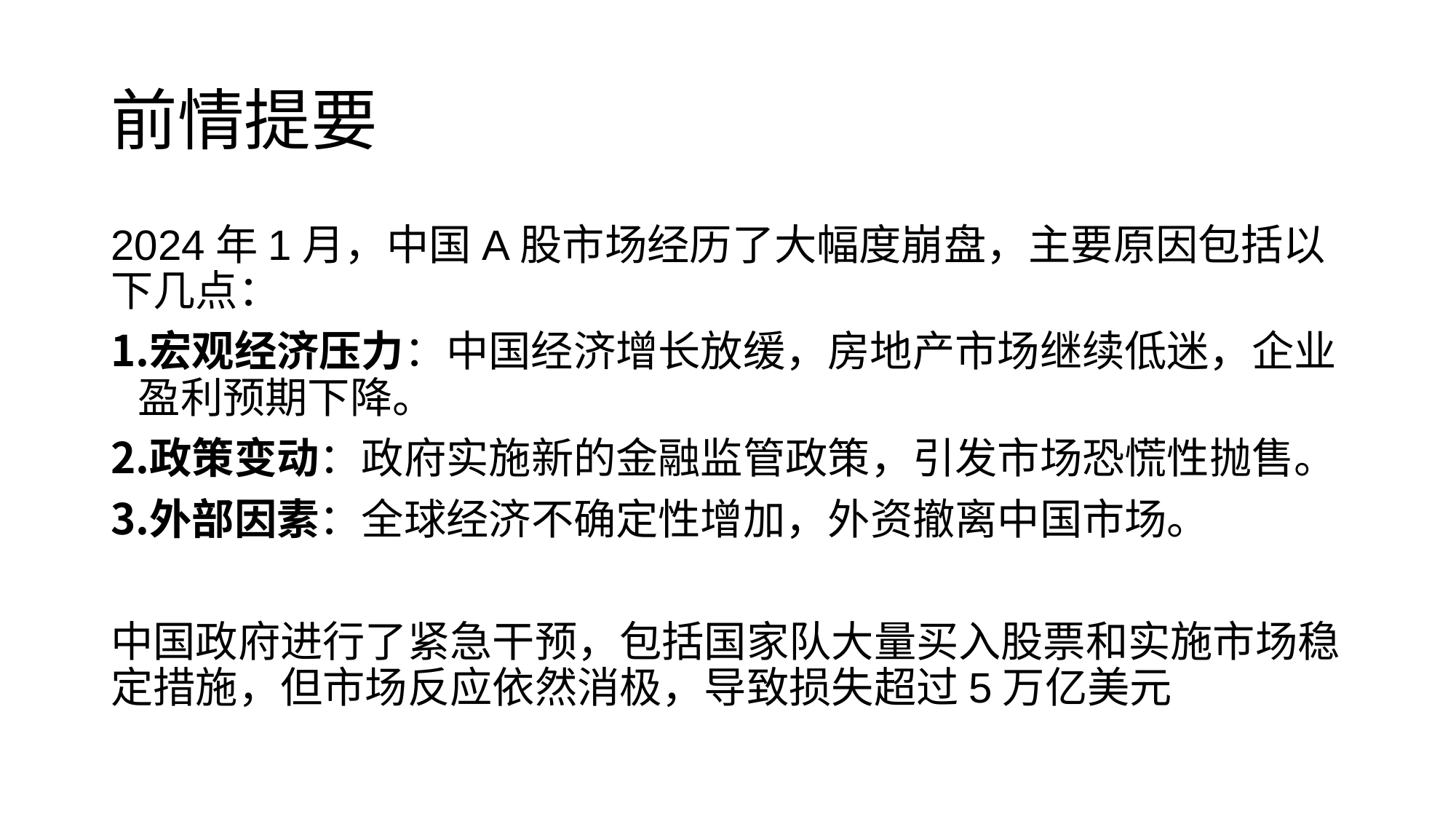

# 前情提要
2024年1月，中国A股市场经历了大幅度崩盘，主要原因包括以下几点：
宏观经济压力：中国经济增长放缓，房地产市场继续低迷，企业盈利预期下降。
政策变动：政府实施新的金融监管政策，引发市场恐慌性抛售。
外部因素：全球经济不确定性增加，外资撤离中国市场。

中国政府进行了紧急干预，包括国家队大量买入股票和实施市场稳定措施，但市场反应依然消极，导致损失超过5万亿美元​